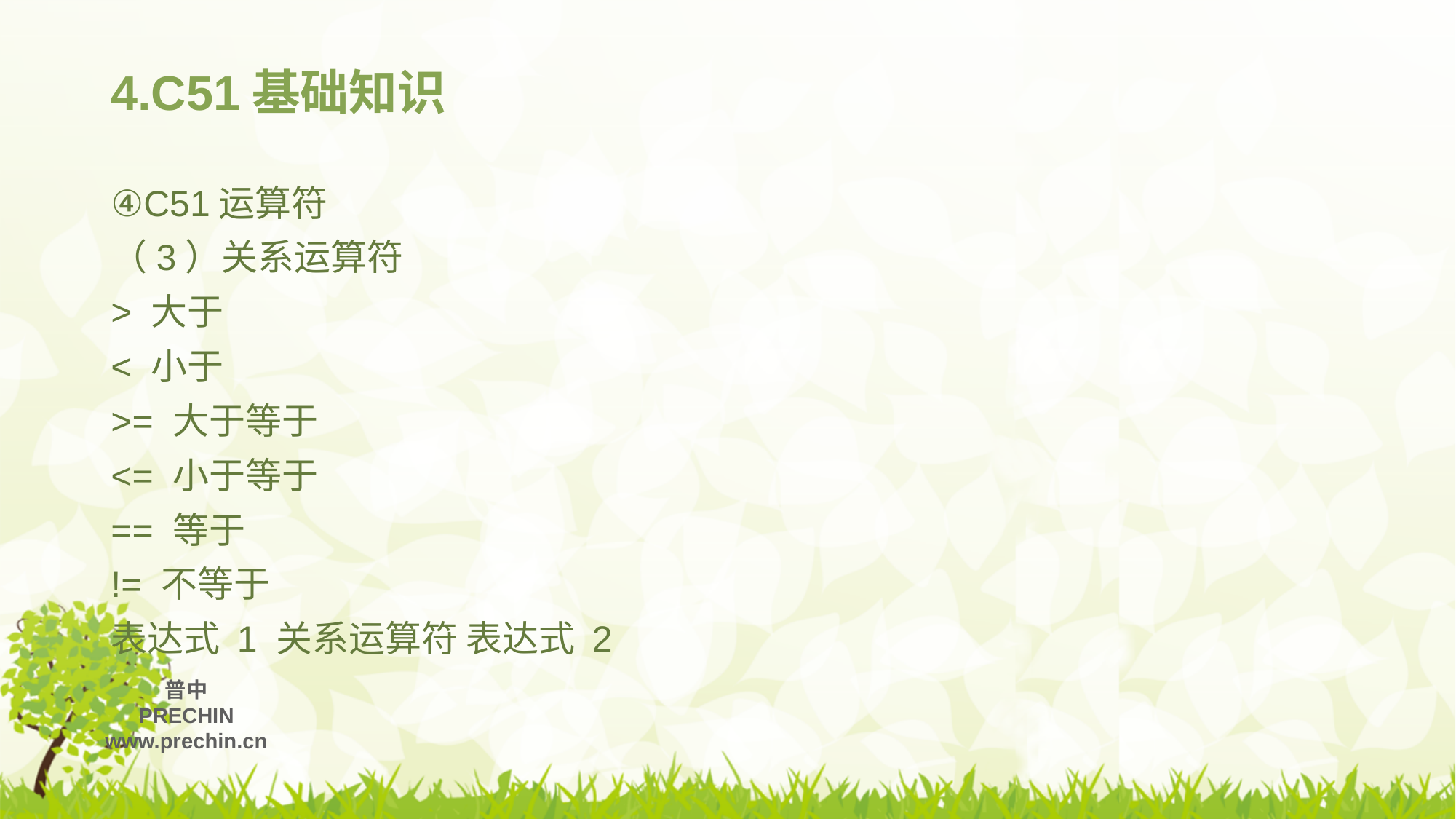

# 4.C51基础知识
④C51运算符
（3）关系运算符
> 大于
< 小于
>= 大于等于
<= 小于等于
== 等于
!= 不等于
表达式 1 关系运算符 表达式 2